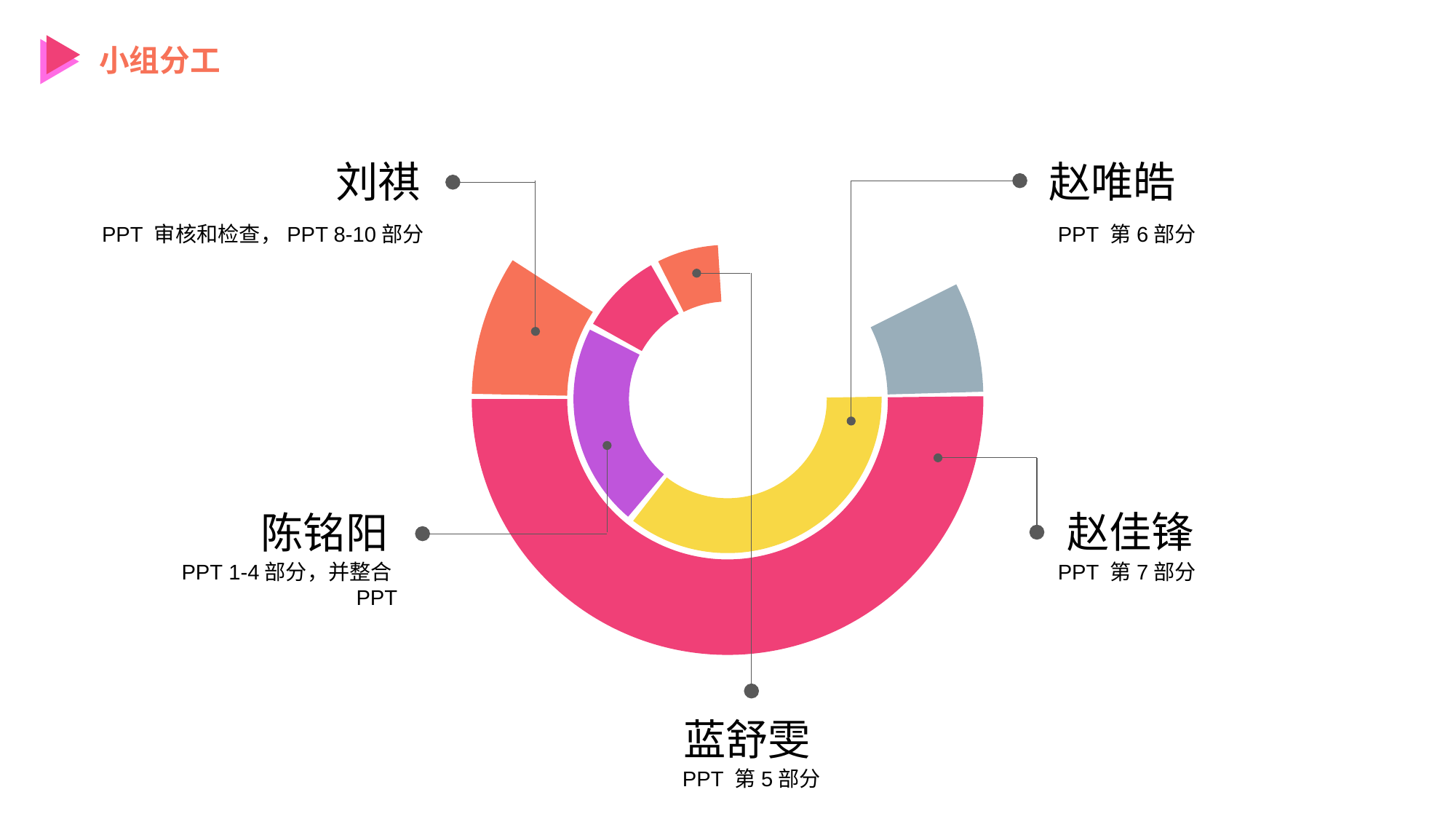

小组分工

刘祺
赵唯皓
PPT 审核和检查，PPT 8-10部分
PPT 第6部分

赵佳锋
陈铭阳
PPT 1-4部分，并整合PPT
PPT 第7部分
蓝舒雯
PPT 第5部分